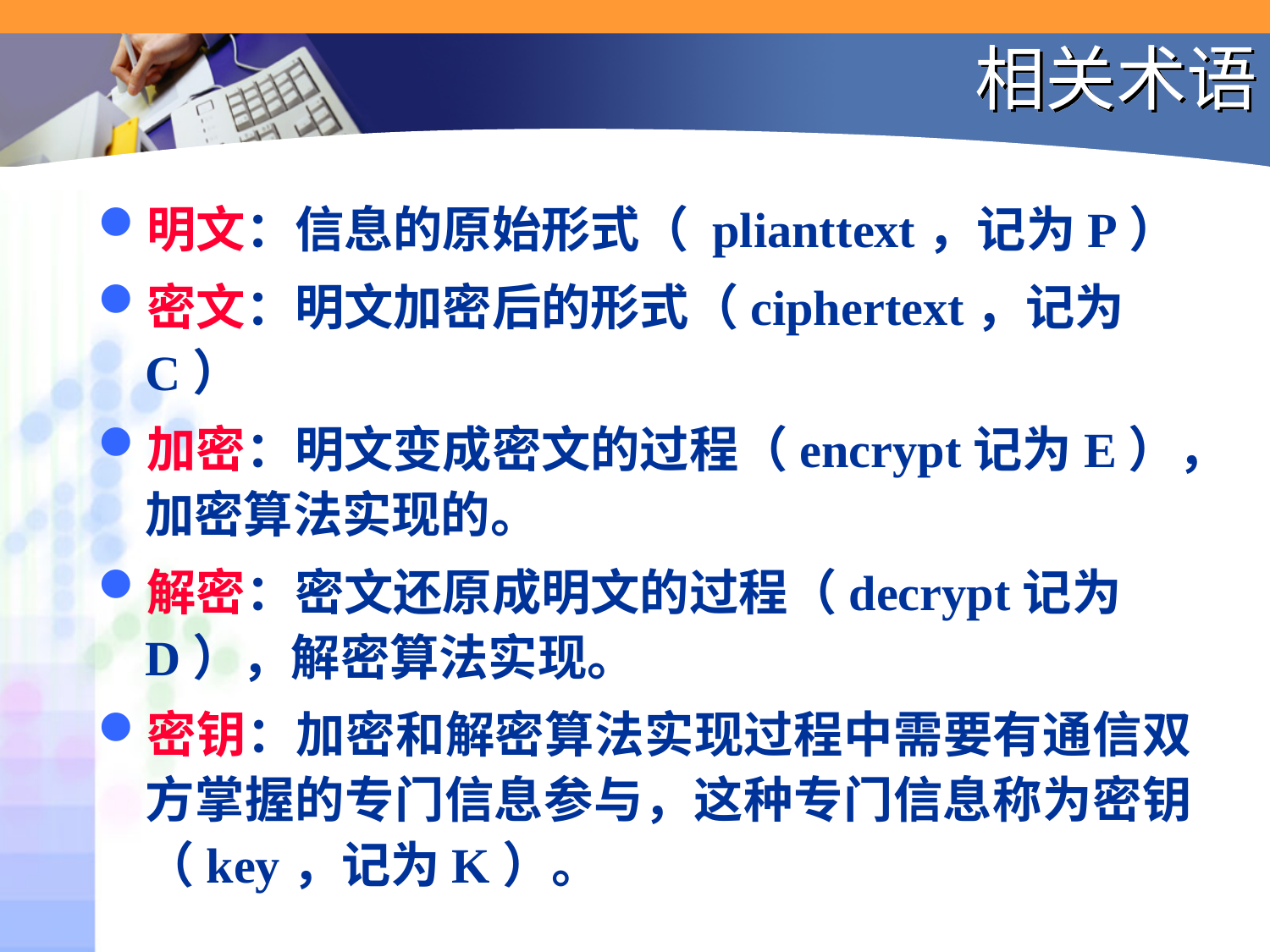

# 相关术语
明文：信息的原始形式（ plianttext，记为P）
密文：明文加密后的形式（ciphertext，记为C）
加密：明文变成密文的过程（encrypt记为E），加密算法实现的。
解密：密文还原成明文的过程（decrypt记为D），解密算法实现。
密钥：加密和解密算法实现过程中需要有通信双方掌握的专门信息参与，这种专门信息称为密钥（key，记为K）。